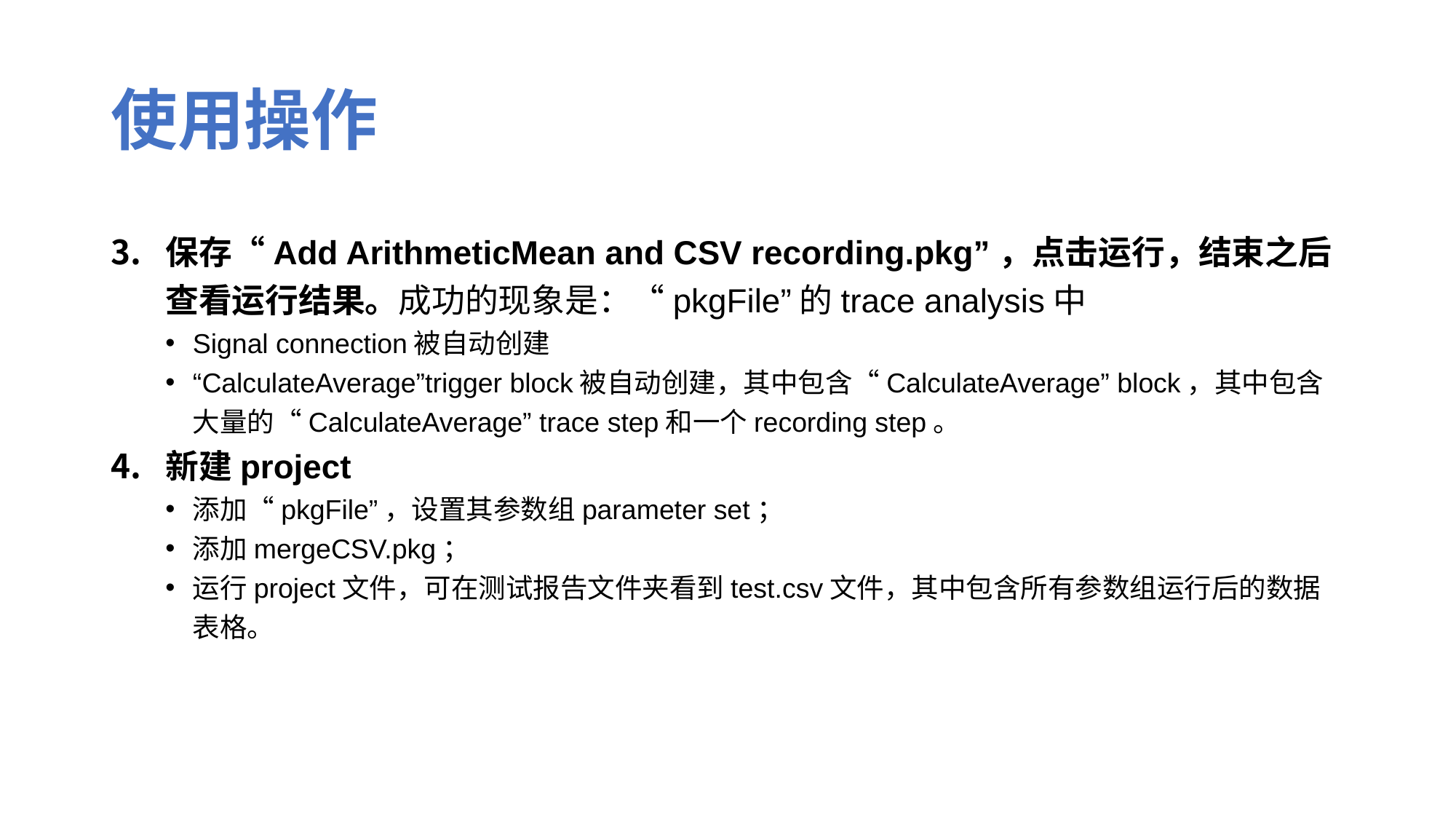

# 使用操作
保存“Add ArithmeticMean and CSV recording.pkg”，点击运行，结束之后查看运行结果。成功的现象是：“pkgFile”的trace analysis中
Signal connection被自动创建
“CalculateAverage”trigger block被自动创建，其中包含“CalculateAverage” block，其中包含大量的“CalculateAverage” trace step和一个recording step。
新建project
添加“pkgFile”，设置其参数组parameter set；
添加mergeCSV.pkg；
运行project文件，可在测试报告文件夹看到test.csv文件，其中包含所有参数组运行后的数据表格。